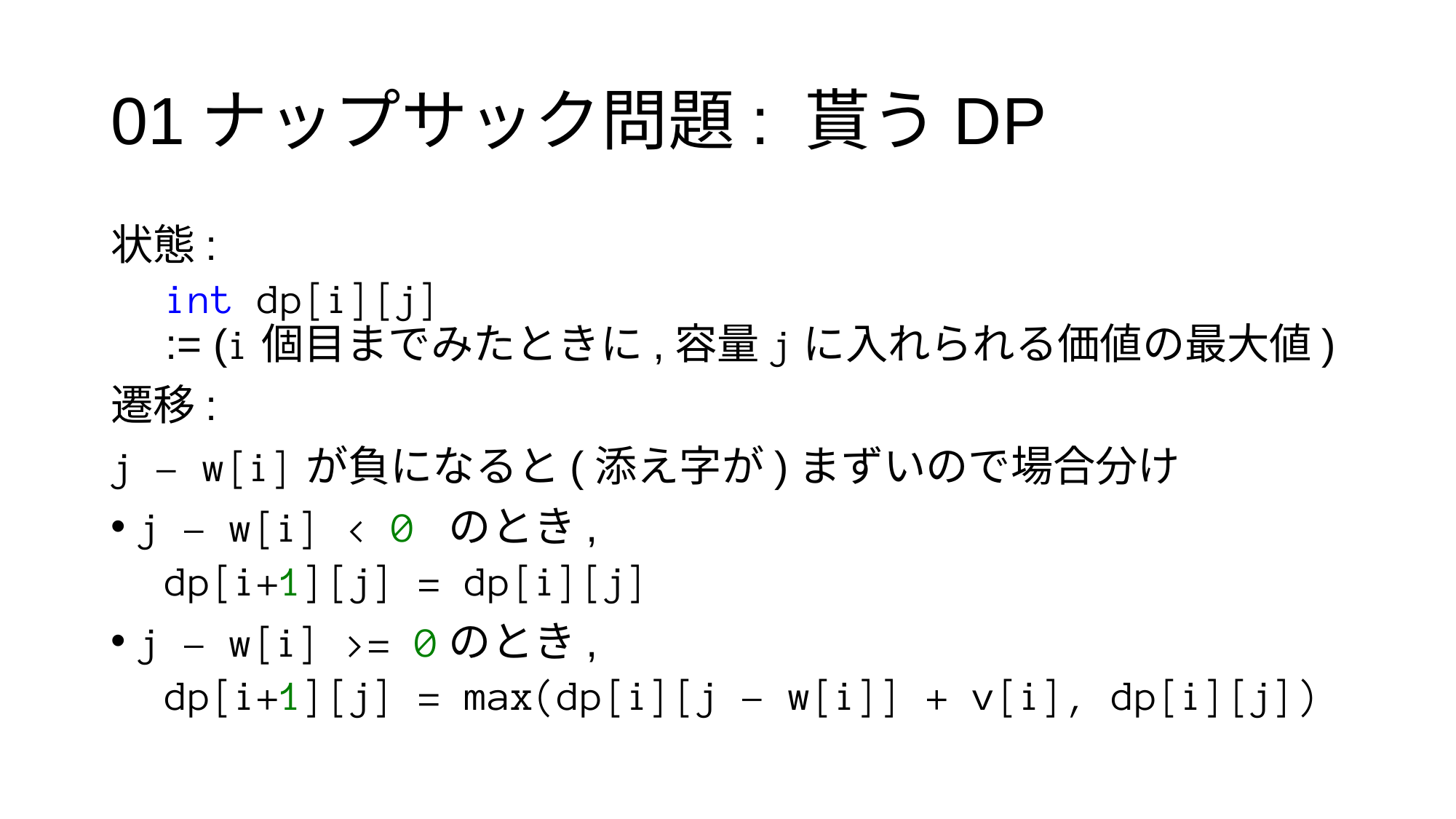

# 01ナップサック問題: 貰うDP
状態:
int dp[i][j]
:= (i個目までみたときに,容量jに入れられる価値の最大値)
遷移:
j – w[i]が負になると(添え字が)まずいので場合分け
j – w[i] < 0 のとき,
dp[i+1][j] = dp[i][j]
j – w[i] >= 0のとき,
dp[i+1][j] = max(dp[i][j – w[i]] + v[i], dp[i][j])